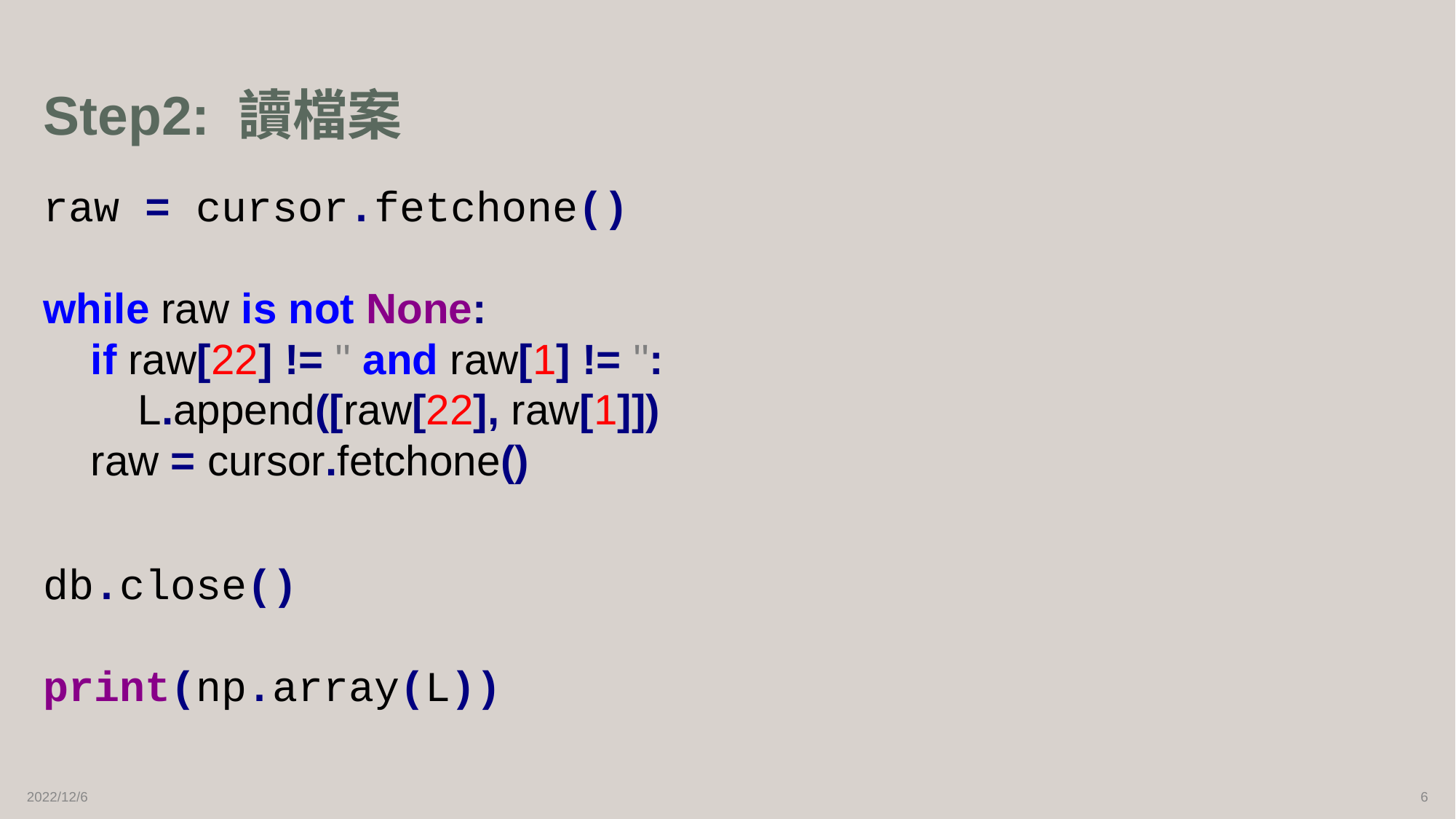

# Step2: 讀檔案
raw = cursor.fetchone()

while raw is not None:
    if raw[22] != '' and raw[1] != '':
        L.append([raw[22], raw[1]])
    raw = cursor.fetchone()

db.close()

print(np.array(L))
2022/12/6
6